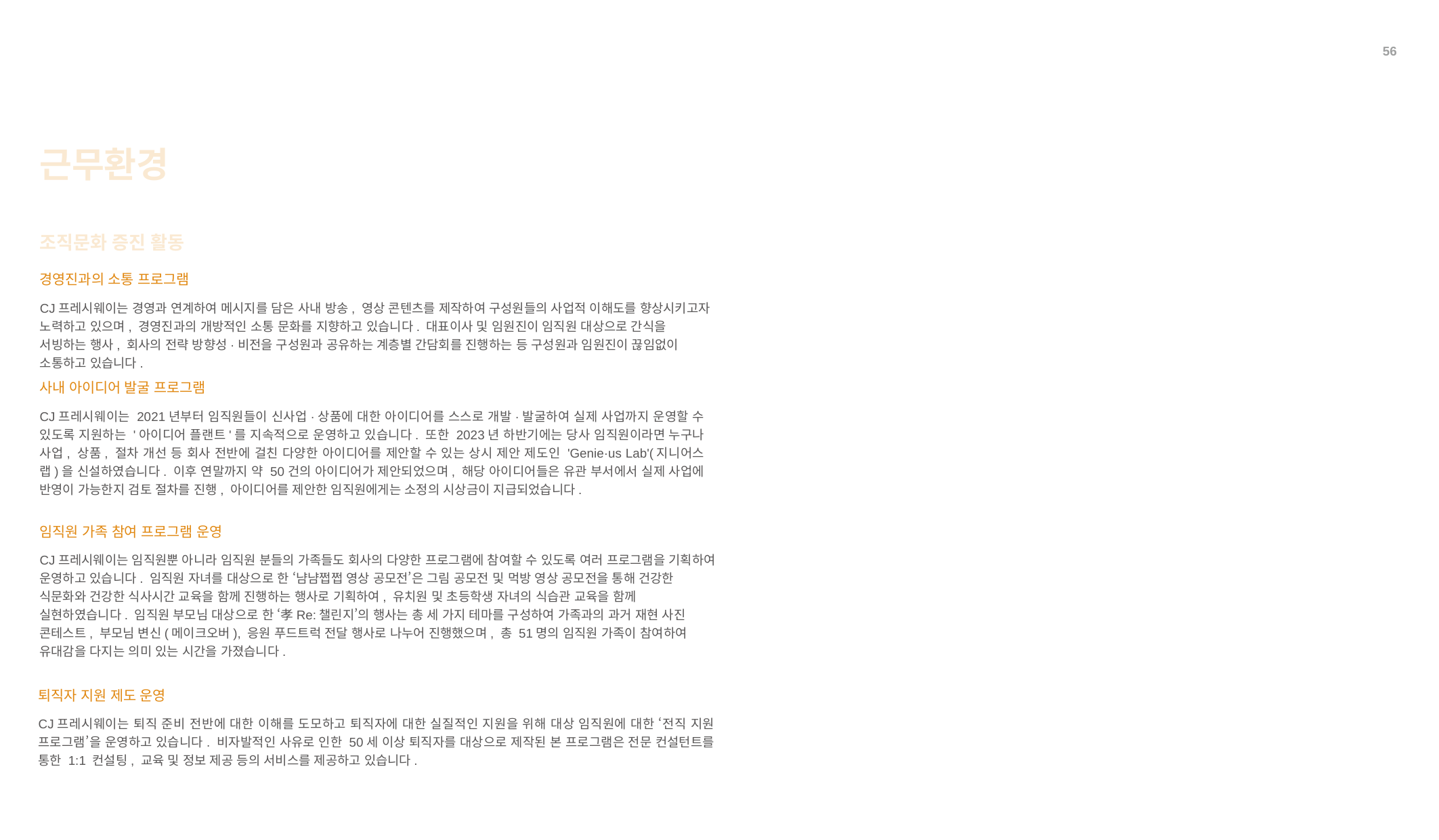

56
근무환경
조직문화 증진 활동
경영진과의 소통 프로그램
CJ프레시웨이는 경영과 연계하여 메시지를 담은 사내 방송, 영상 콘텐츠를 제작하여 구성원들의 사업적 이해도를 향상시키고자 노력하고 있으며, 경영진과의 개방적인 소통 문화를 지향하고 있습니다. 대표이사 및 임원진이 임직원 대상으로 간식을 서빙하는 행사, 회사의 전략 방향성·비전을 구성원과 공유하는 계층별 간담회를 진행하는 등 구성원과 임원진이 끊임없이 소통하고 있습니다.
사내 아이디어 발굴 프로그램
CJ프레시웨이는 2021년부터 임직원들이 신사업·상품에 대한 아이디어를 스스로 개발·발굴하여 실제 사업까지 운영할 수 있도록 지원하는 '아이디어 플랜트'를 지속적으로 운영하고 있습니다. 또한 2023년 하반기에는 당사 임직원이라면 누구나 사업, 상품, 절차 개선 등 회사 전반에 걸친 다양한 아이디어를 제안할 수 있는 상시 제안 제도인 'Genie·us Lab'(지니어스랩)을 신설하였습니다. 이후 연말까지 약 50건의 아이디어가 제안되었으며, 해당 아이디어들은 유관 부서에서 실제 사업에 반영이 가능한지 검토 절차를 진행, 아이디어를 제안한 임직원에게는 소정의 시상금이 지급되었습니다.
임직원 가족 참여 프로그램 운영
CJ프레시웨이는 임직원뿐 아니라 임직원 분들의 가족들도 회사의 다양한 프로그램에 참여할 수 있도록 여러 프로그램을 기획하여 운영하고 있습니다. 임직원 자녀를 대상으로 한 ‘냠냠쩝쩝 영상 공모전’은 그림 공모전 및 먹방 영상 공모전을 통해 건강한 식문화와 건강한 식사시간 교육을 함께 진행하는 행사로 기획하여, 유치원 및 초등학생 자녀의 식습관 교육을 함께 실현하였습니다. 임직원 부모님 대상으로 한 ‘孝Re:챌린지’의 행사는 총 세 가지 테마를 구성하여 가족과의 과거 재현 사진 콘테스트, 부모님 변신(메이크오버), 응원 푸드트럭 전달 행사로 나누어 진행했으며, 총 51명의 임직원 가족이 참여하여 유대감을 다지는 의미 있는 시간을 가졌습니다.
퇴직자 지원 제도 운영
CJ프레시웨이는 퇴직 준비 전반에 대한 이해를 도모하고 퇴직자에 대한 실질적인 지원을 위해 대상 임직원에 대한 ‘전직 지원 프로그램’을 운영하고 있습니다. 비자발적인 사유로 인한 50세 이상 퇴직자를 대상으로 제작된 본 프로그램은 전문 컨설턴트를 통한 1:1 컨설팅, 교육 및 정보 제공 등의 서비스를 제공하고 있습니다.